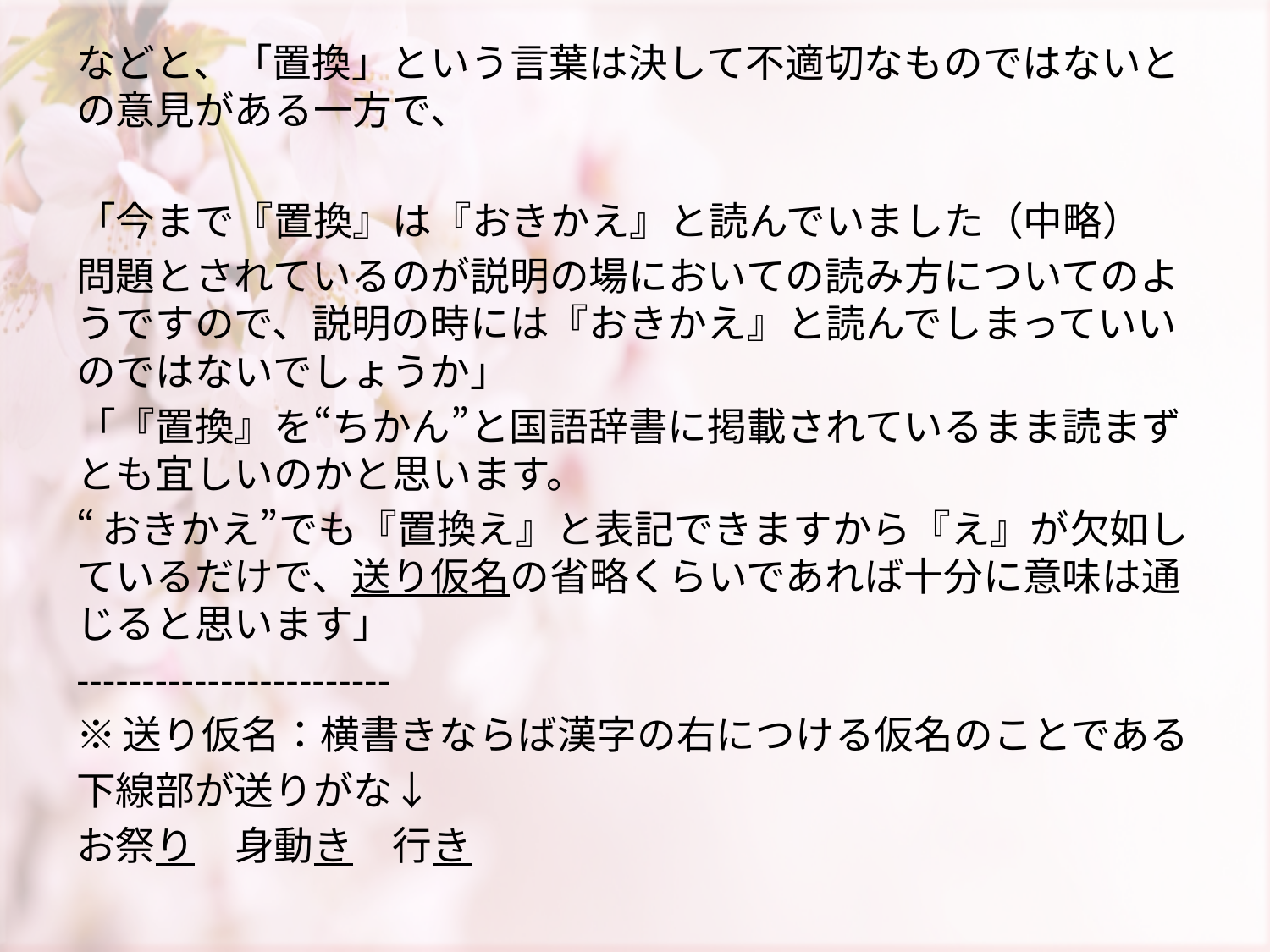

などと、「置換」という言葉は決して不適切なものではないとの意見がある一方で、

「今まで『置換』は『おきかえ』と読んでいました（中略）
問題とされているのが説明の場においての読み方についてのようですので、説明の時には『おきかえ』と読んでしまっていいのではないでしょうか」
「『置換』を“ちかん”と国語辞書に掲載されているまま読まずとも宜しいのかと思います。
“おきかえ”でも『置換え』と表記できますから『え』が欠如しているだけで、送り仮名の省略くらいであれば十分に意味は通じると思います」
------------------------
※送り仮名：横書きならば漢字の右につける仮名のことである
下線部が送りがな↓
お祭り　身動き　行き